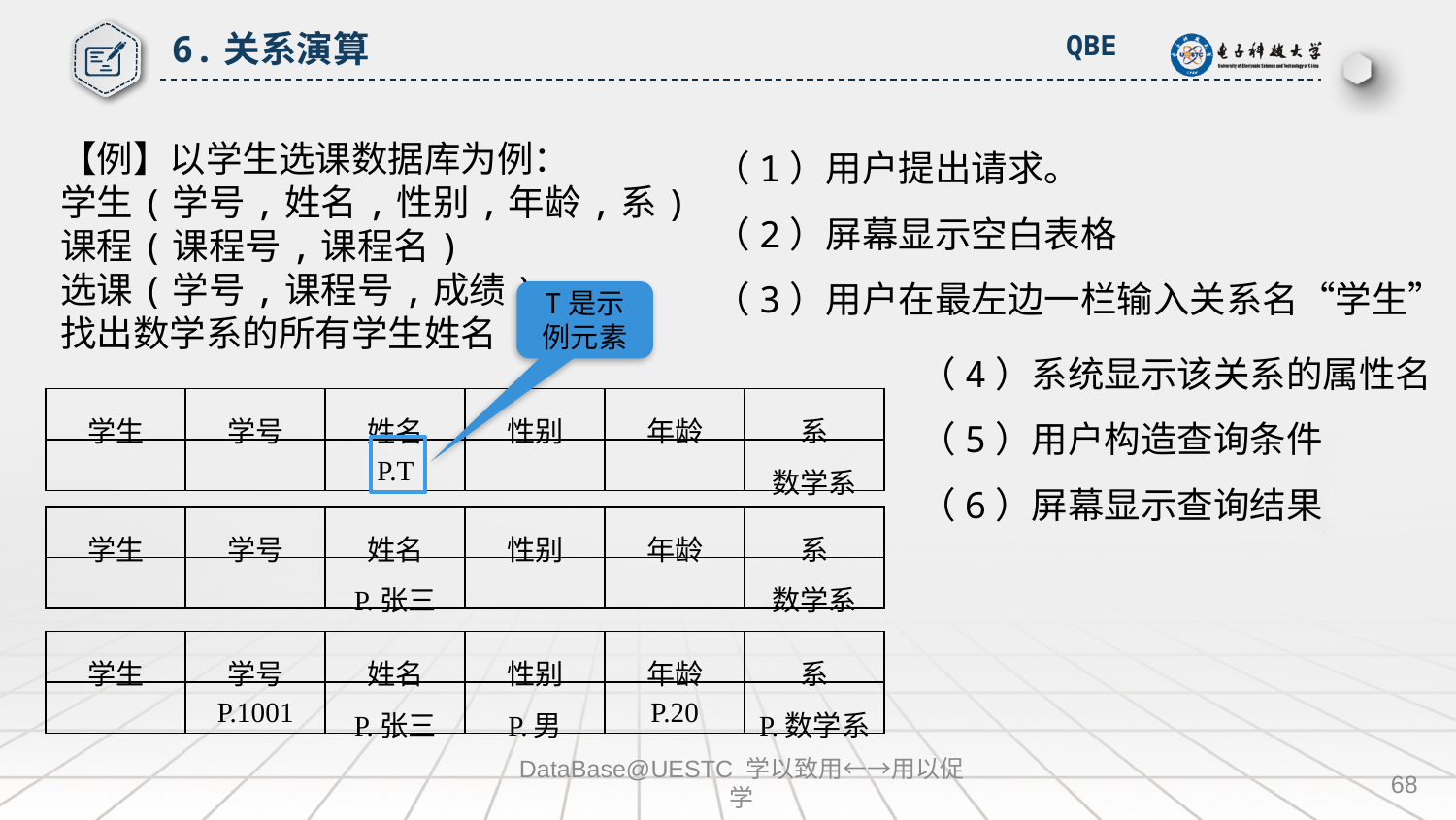

6.关系演算
QBE
（1）用户提出请求。
（2）屏幕显示空白表格
（3）用户在最左边一栏输入关系名“学生”
【例】以学生选课数据库为例：
学生(学号,姓名,性别,年龄,系)
课程(课程号,课程名)
选课(学号,课程号,成绩)
找出数学系的所有学生姓名
T是示例元素
（4）系统显示该关系的属性名
（5）用户构造查询条件
（6）屏幕显示查询结果
| 学生 | 学号 | 姓名 | 性别 | 年龄 | 系 |
| --- | --- | --- | --- | --- | --- |
|  |  | P.T |  |  | 数学系 |

| 学生 | 学号 | 姓名 | 性别 | 年龄 | 系 |
| --- | --- | --- | --- | --- | --- |
|  |  | P.张三 |  |  | 数学系 |
| 学生 | 学号 | 姓名 | 性别 | 年龄 | 系 |
| --- | --- | --- | --- | --- | --- |
|  | P.1001 | P.张三 | P.男 | P.20 | P.数学系 |
DataBase@UESTC 学以致用←→用以促学
68